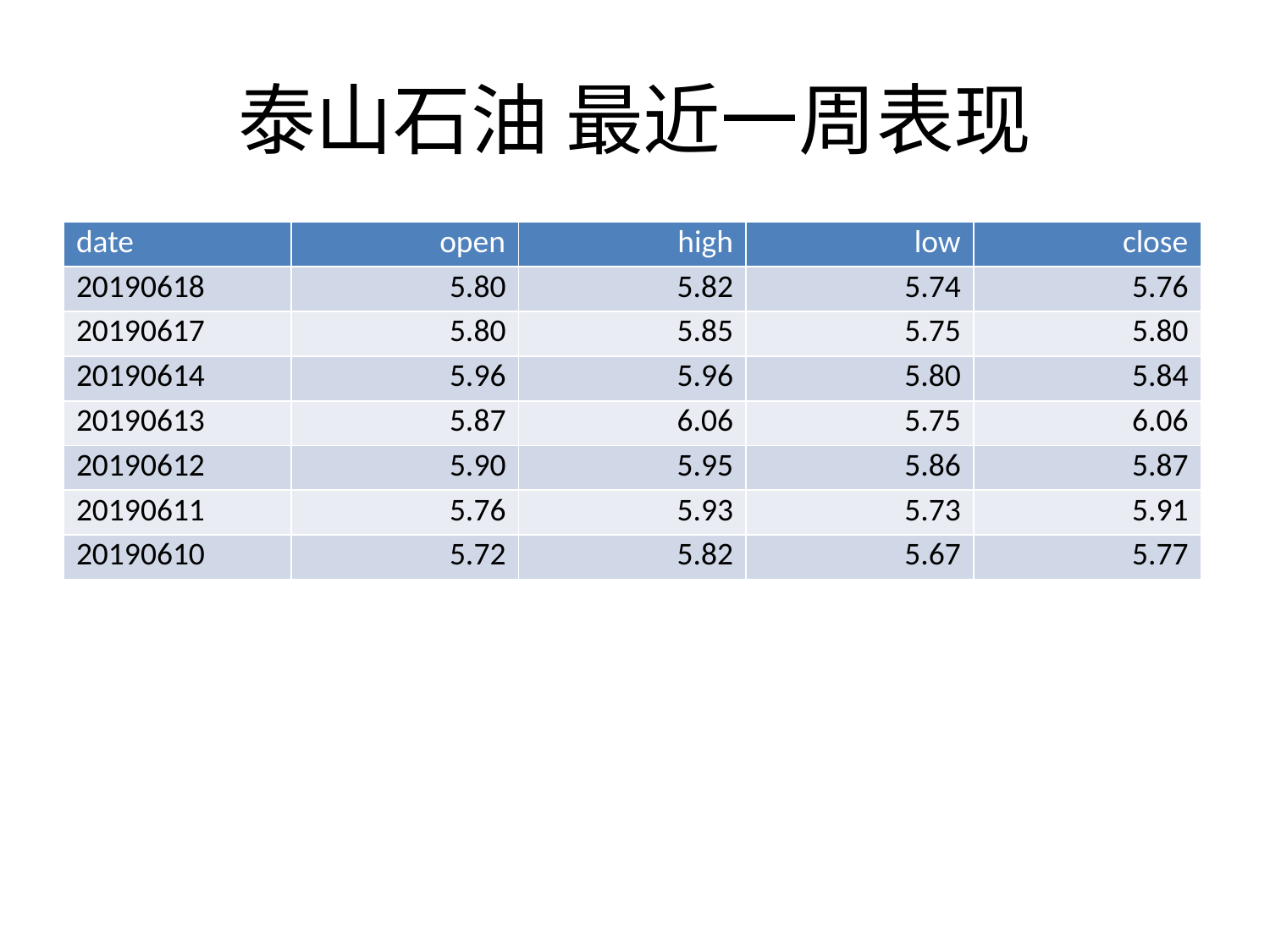

# 泰山石油 最近一周表现
| date | open | high | low | close |
| --- | --- | --- | --- | --- |
| 20190618 | 5.80 | 5.82 | 5.74 | 5.76 |
| 20190617 | 5.80 | 5.85 | 5.75 | 5.80 |
| 20190614 | 5.96 | 5.96 | 5.80 | 5.84 |
| 20190613 | 5.87 | 6.06 | 5.75 | 6.06 |
| 20190612 | 5.90 | 5.95 | 5.86 | 5.87 |
| 20190611 | 5.76 | 5.93 | 5.73 | 5.91 |
| 20190610 | 5.72 | 5.82 | 5.67 | 5.77 |